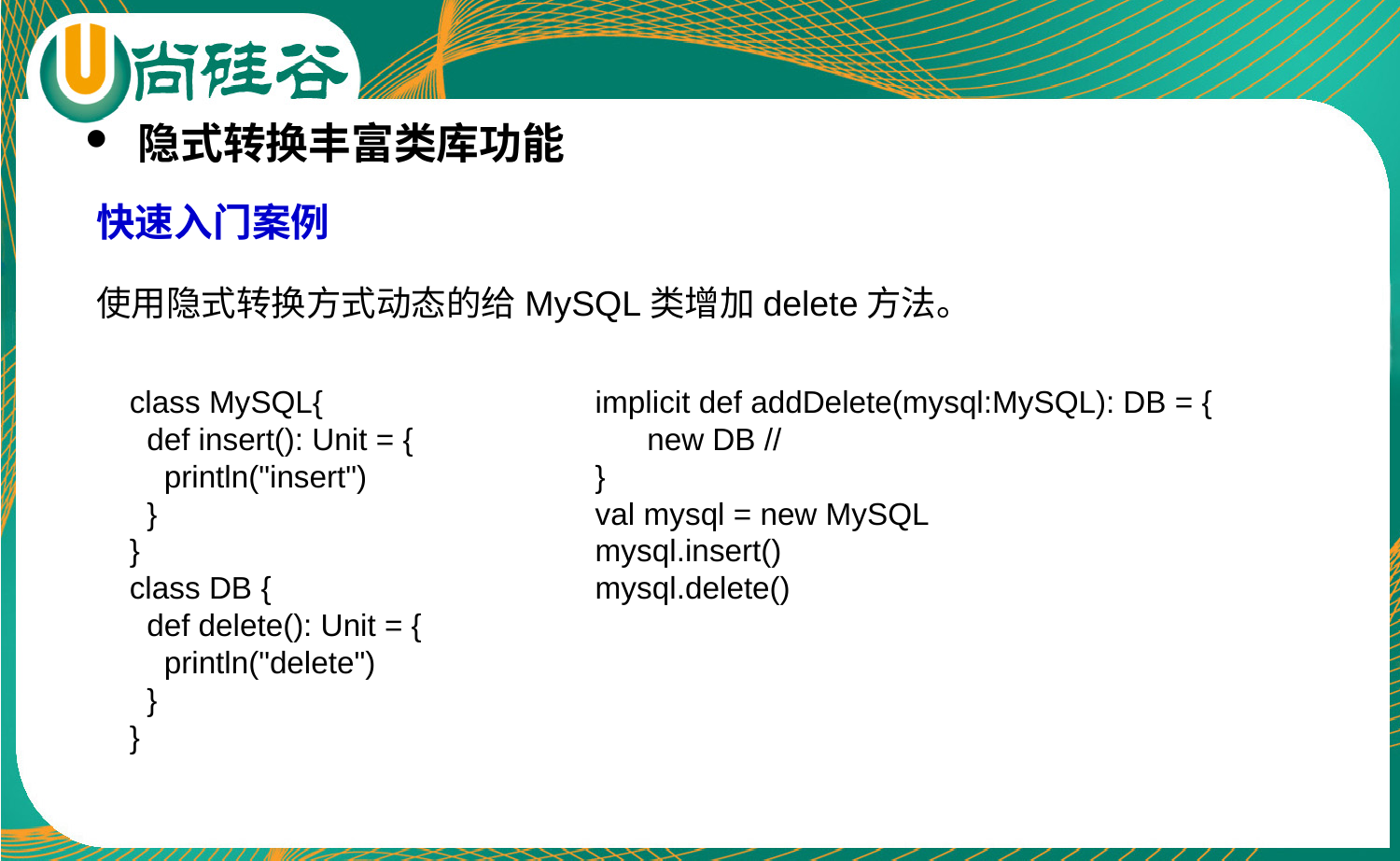

隐式转换丰富类库功能

快速入门案例

使用隐式转换方式动态的给MySQL类增加delete方法。

class MySQL{
  def insert(): Unit = {
    println("insert")
  }
}
class DB {
  def delete(): Unit = {
    println("delete")
  }
}
implicit def addDelete(mysql:MySQL): DB = {
      new DB //
}
val mysql = new MySQL
mysql.insert()
mysql.delete()